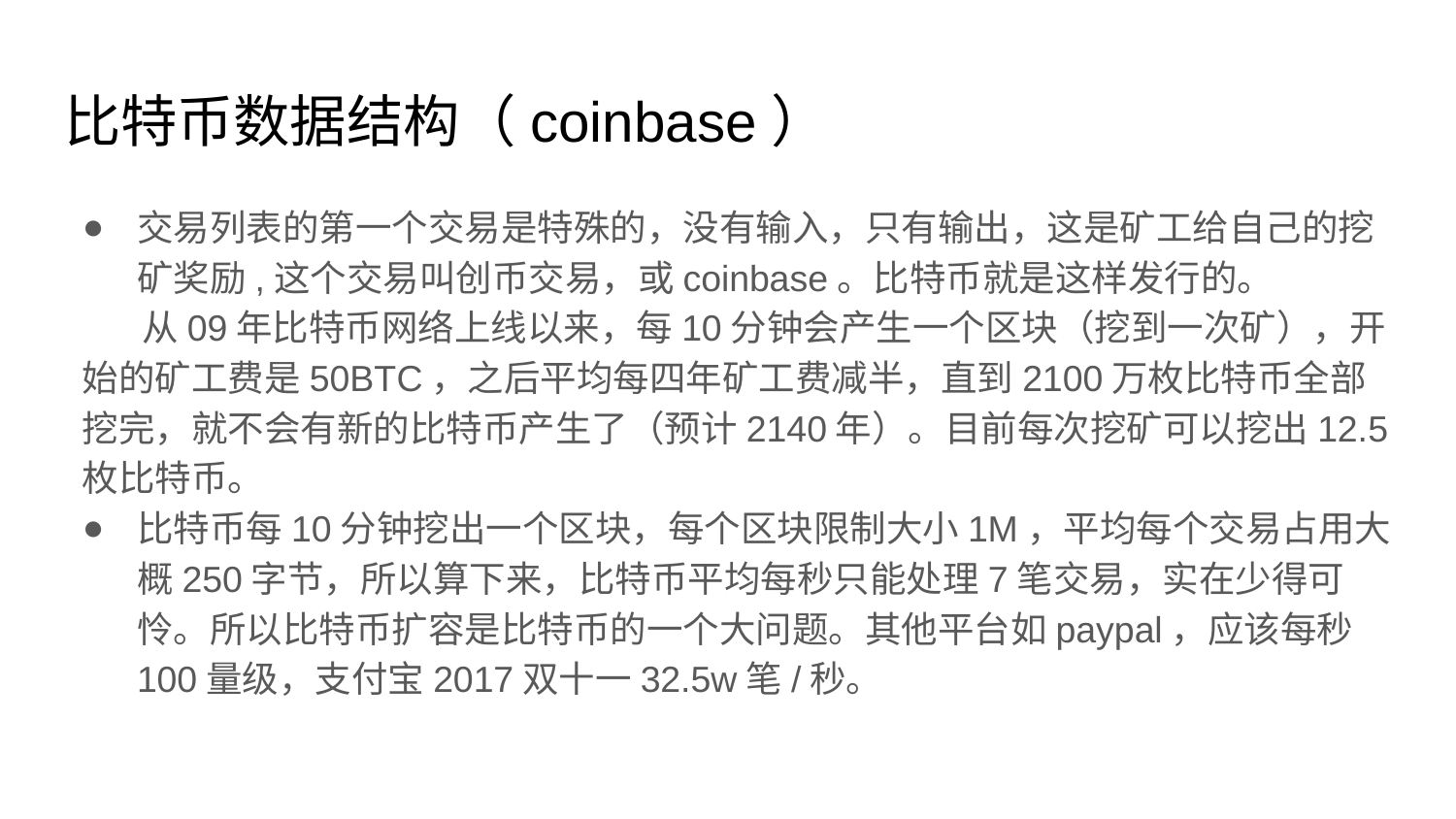

# 比特币数据结构（coinbase）
交易列表的第一个交易是特殊的，没有输入，只有输出，这是矿工给自己的挖矿奖励,这个交易叫创币交易，或coinbase。比特币就是这样发行的。
     从09年比特币网络上线以来，每10分钟会产生一个区块（挖到一次矿），开始的矿工费是50BTC，之后平均每四年矿工费减半，直到2100万枚比特币全部挖完，就不会有新的比特币产生了（预计2140年）。目前每次挖矿可以挖出12.5枚比特币。
比特币每10分钟挖出一个区块，每个区块限制大小1M，平均每个交易占用大概250字节，所以算下来，比特币平均每秒只能处理7笔交易，实在少得可怜。所以比特币扩容是比特币的一个大问题。其他平台如paypal，应该每秒100量级，支付宝2017双十一32.5w笔/秒。